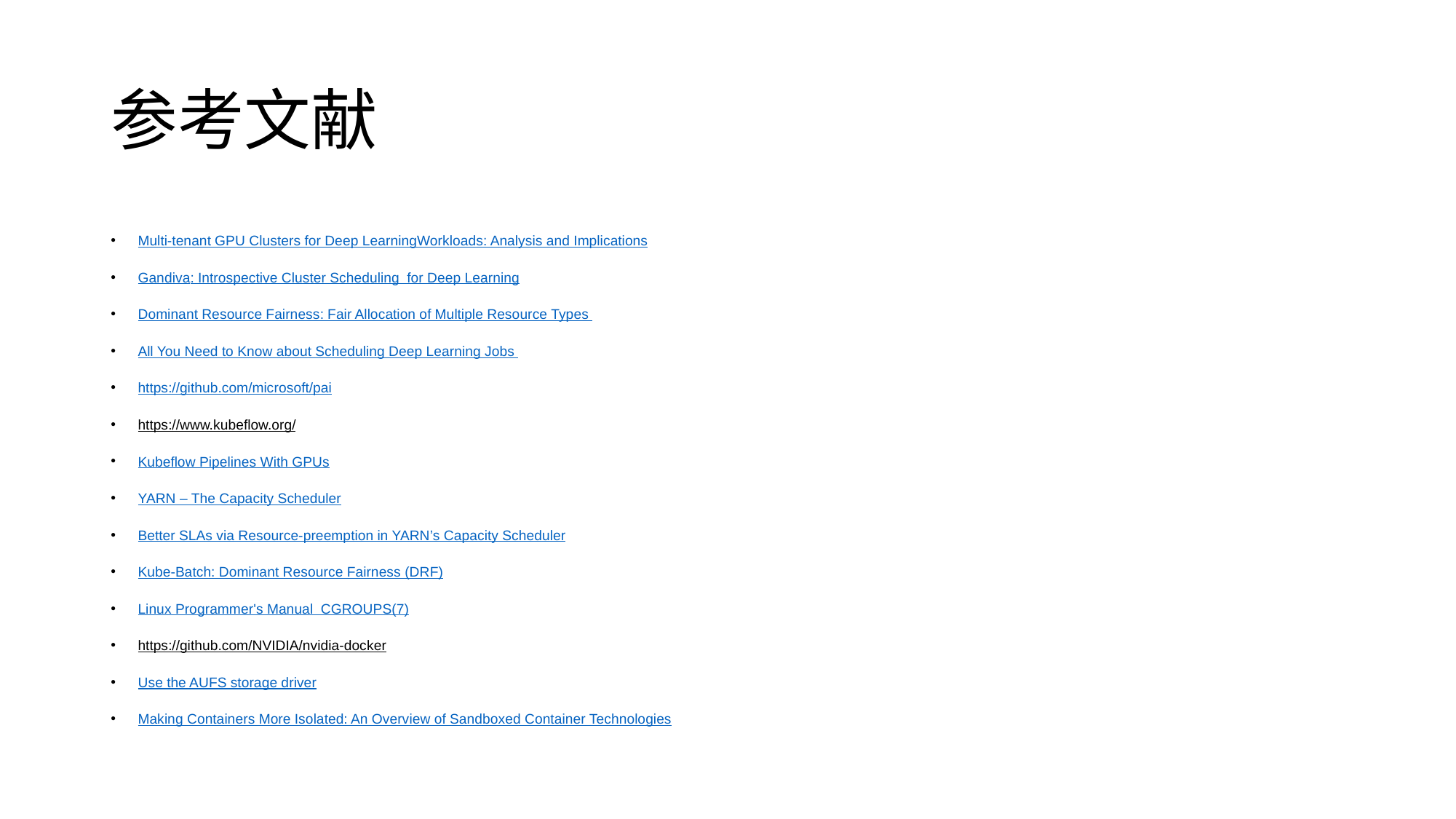

# 参考文献
Multi-tenant GPU Clusters for Deep LearningWorkloads: Analysis and Implications
Gandiva: Introspective Cluster Scheduling  for Deep Learning
Dominant Resource Fairness: Fair Allocation of Multiple Resource Types
All You Need to Know about Scheduling Deep Learning Jobs
https://github.com/microsoft/pai
https://www.kubeflow.org/
Kubeflow Pipelines With GPUs
YARN – The Capacity Scheduler
Better SLAs via Resource-preemption in YARN’s Capacity Scheduler
Kube-Batch: Dominant Resource Fairness (DRF)
Linux Programmer's Manual  CGROUPS(7)
https://github.com/NVIDIA/nvidia-docker
Use the AUFS storage driver
Making Containers More Isolated: An Overview of Sandboxed Container Technologies